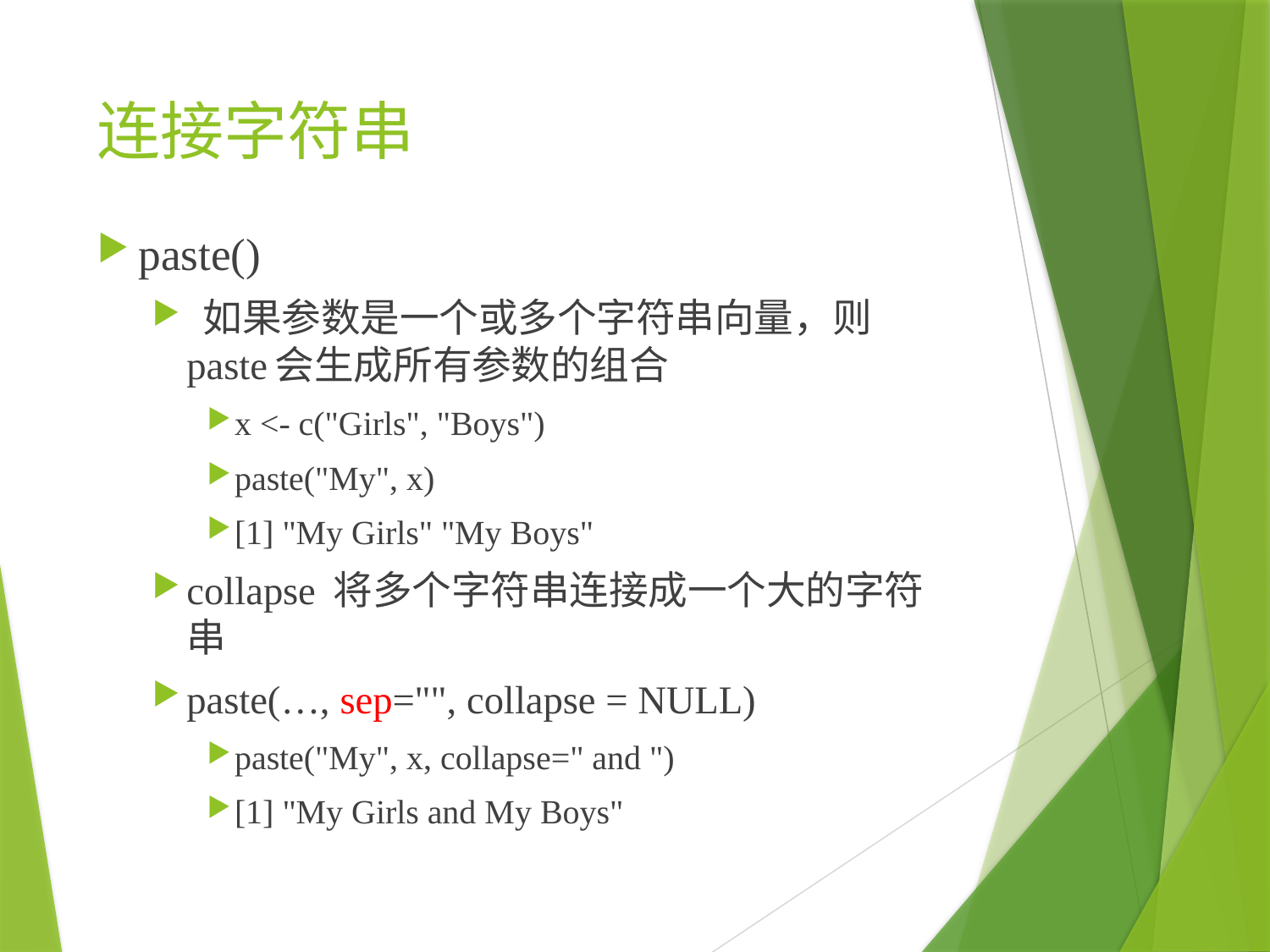

# 连接字符串
paste()
 如果参数是一个或多个字符串向量，则paste会生成所有参数的组合
x <- c("Girls", "Boys")
paste("My", x)
[1] "My Girls" "My Boys"
collapse 将多个字符串连接成一个大的字符串
paste(…, sep="", collapse = NULL)
paste("My", x, collapse=" and ")
[1] "My Girls and My Boys"